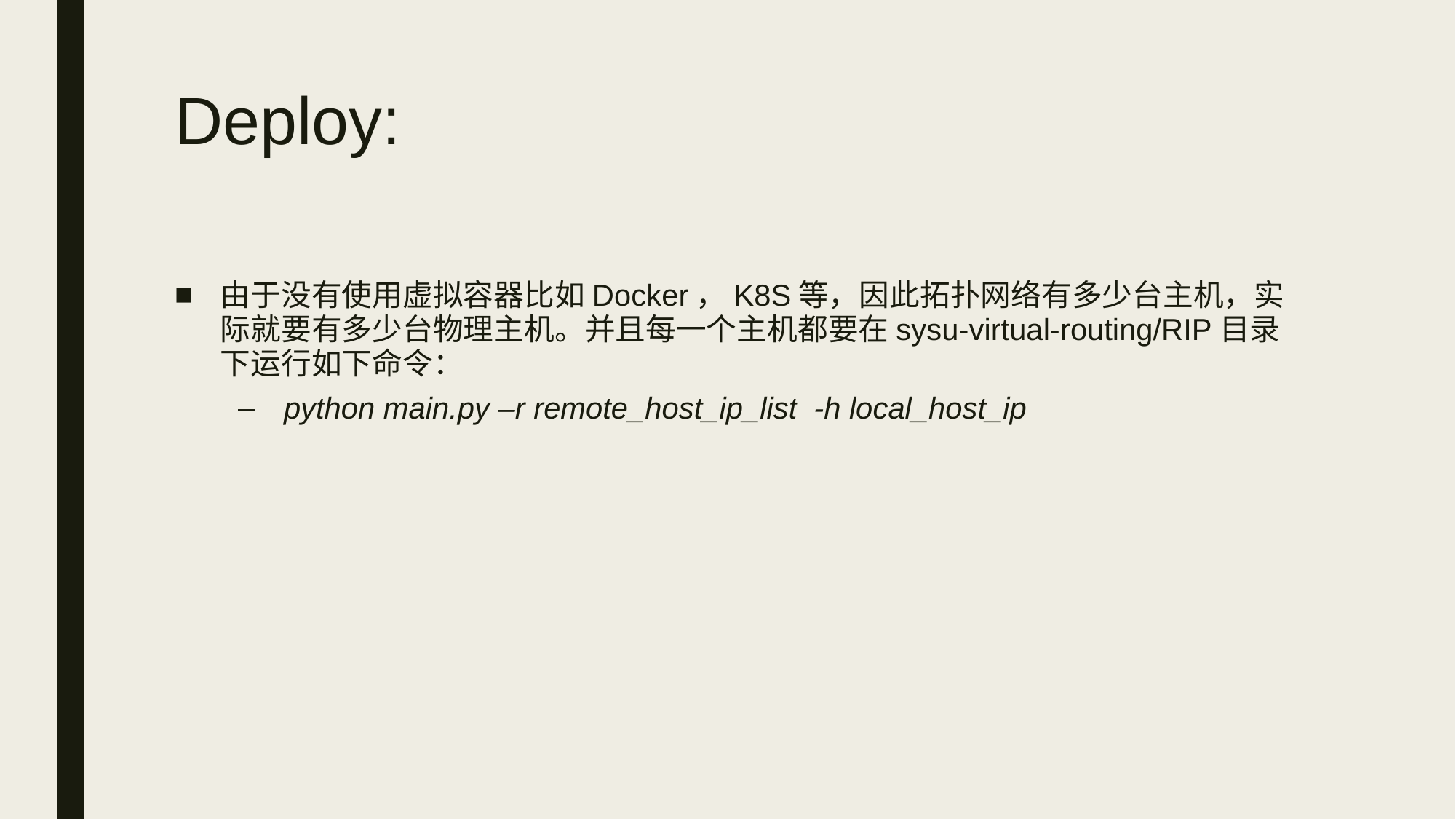

# Deploy:
由于没有使用虚拟容器比如Docker，K8S等，因此拓扑网络有多少台主机，实际就要有多少台物理主机。并且每一个主机都要在sysu-virtual-routing/RIP目录下运行如下命令：
python main.py –r remote_host_ip_list  -h local_host_ip